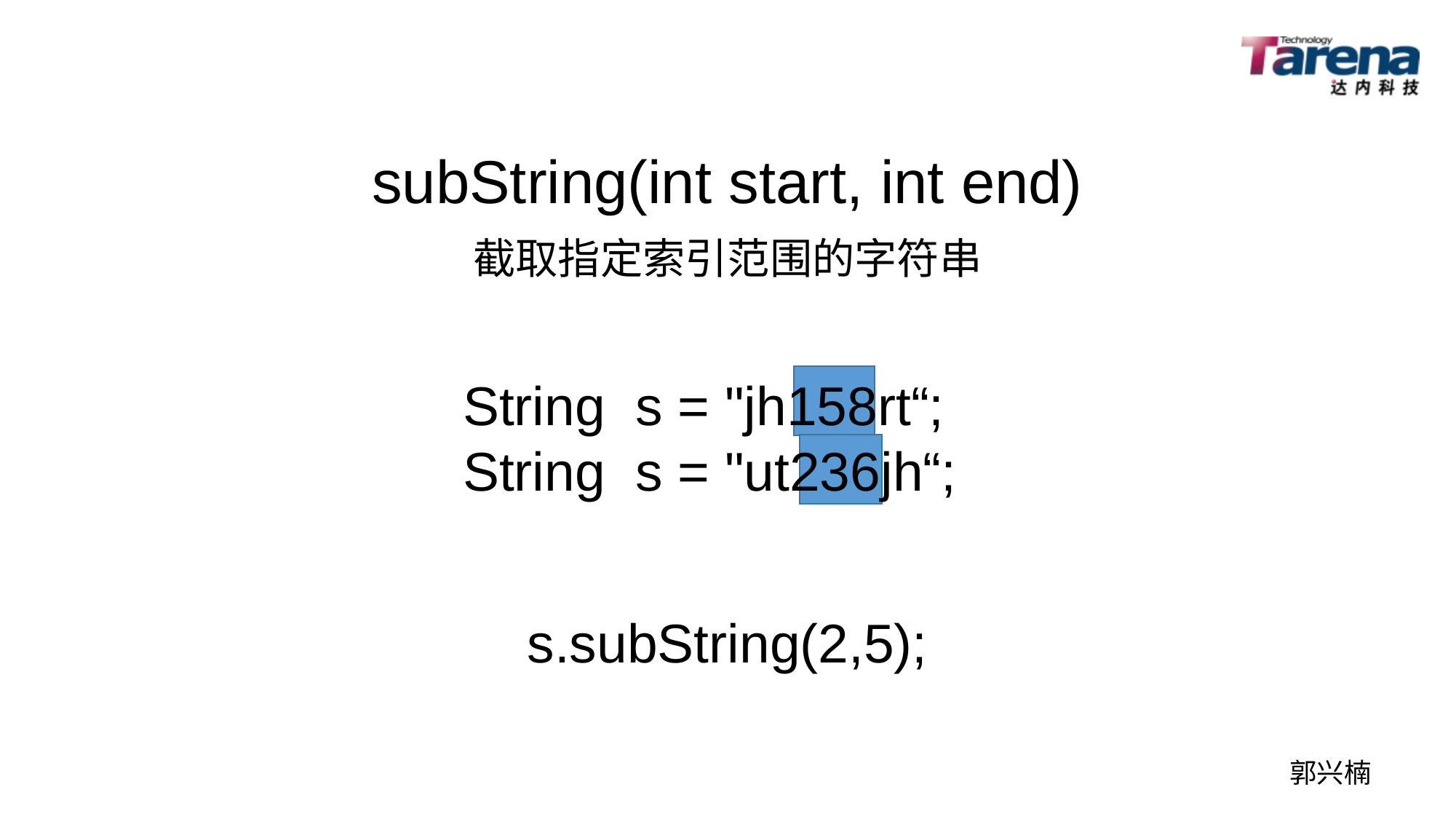

subString(int start, int end)
截取指定索引范围的字符串
String  s = "jh158rt“;
String  s = "ut236jh“;

s.subString(2,5);